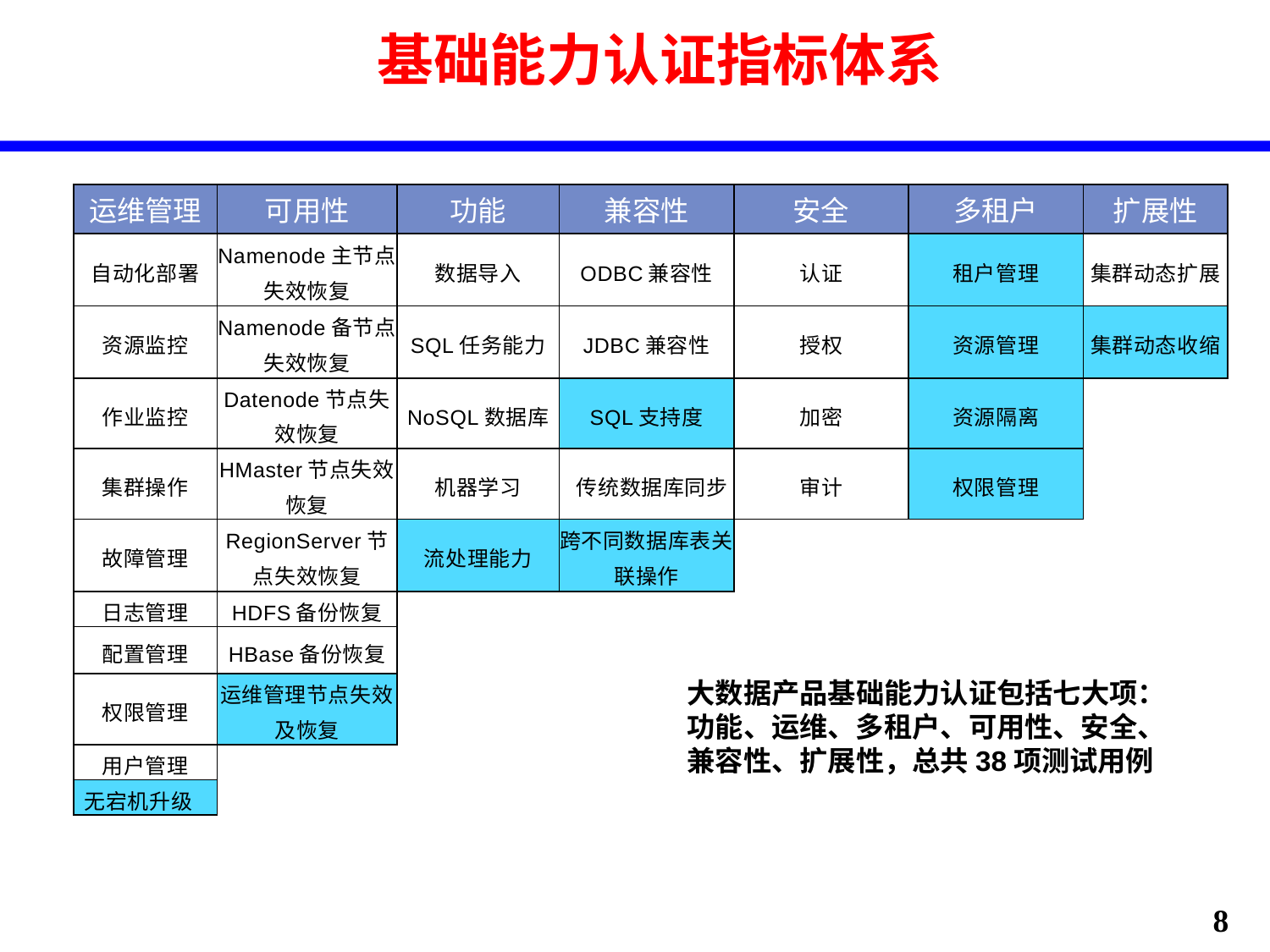

基础能力认证指标体系
| 运维管理 | 可用性 | 功能 | 兼容性 | 安全 | 多租户 | 扩展性 |
| --- | --- | --- | --- | --- | --- | --- |
| 自动化部署 | Namenode主节点失效恢复 | 数据导入 | ODBC兼容性 | 认证 | 租户管理 | 集群动态扩展 |
| 资源监控 | Namenode备节点失效恢复 | SQL任务能力 | JDBC兼容性 | 授权 | 资源管理 | 集群动态收缩 |
| 作业监控 | Datenode节点失效恢复 | NoSQL数据库 | SQL支持度 | 加密 | 资源隔离 |  |
| 集群操作 | HMaster节点失效恢复 | 机器学习 | 传统数据库同步 | 审计 | 权限管理 |  |
| 故障管理 | RegionServer节点失效恢复 | 流处理能力 | 跨不同数据库表关联操作 |  |  |  |
| 日志管理 | HDFS备份恢复 |  |  |  |  |  |
| 配置管理 | HBase备份恢复 |  |  |  |  |  |
| 权限管理 | 运维管理节点失效及恢复 |  |  |  |  |  |
| 用户管理 |  |  |  |  |  |  |
| 无宕机升级 |  |  |  |  |  |  |
大数据产品基础能力认证包括七大项：功能、运维、多租户、可用性、安全、兼容性、扩展性，总共38项测试用例